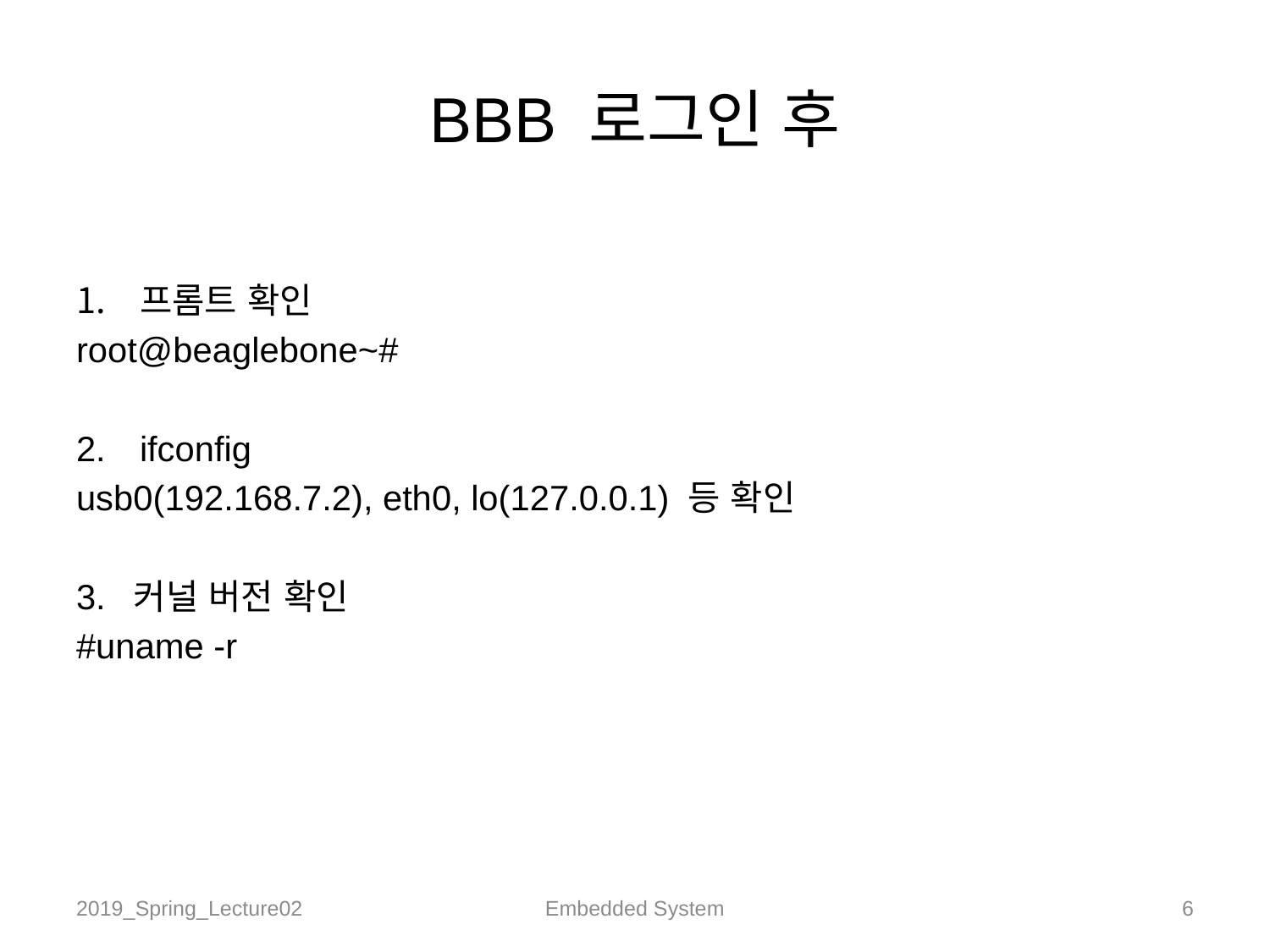

# BBB 로그인 후

프롬트 확인
root@beaglebone~#

ifconfig
usb0(192.168.7.2), eth0, lo(127.0.0.1) 등 확인

3.  커널 버전 확인
#uname -r

2019_Spring_Lecture02
Embedded System
6